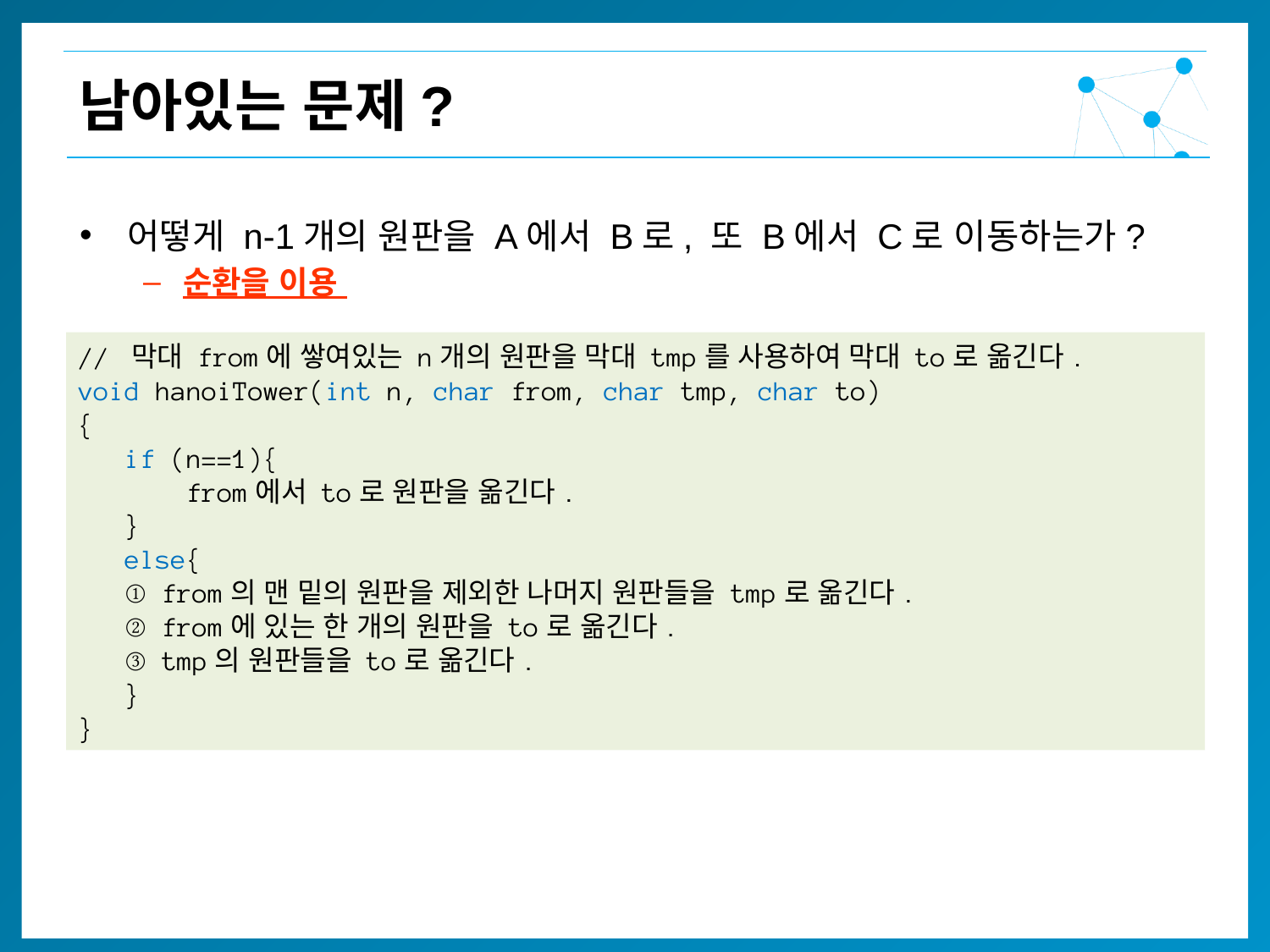

남아있는 문제?
어떻게 n-1개의 원판을 A에서 B로, 또 B에서 C로 이동하는가?
순환을 이용

// 막대 from에 쌓여있는 n개의 원판을 막대 tmp를 사용하여 막대 to로 옮긴다.
void hanoiTower(int n, char from, char tmp, char to)
{
   if (n==1){
       from에서 to로 원판을 옮긴다.
   }
   else{
   ① from의 맨 밑의 원판을 제외한 나머지 원판들을 tmp로 옮긴다.
   ② from에 있는 한 개의 원판을 to로 옮긴다.
   ③ tmp의 원판들을 to로 옮긴다.
   }
}